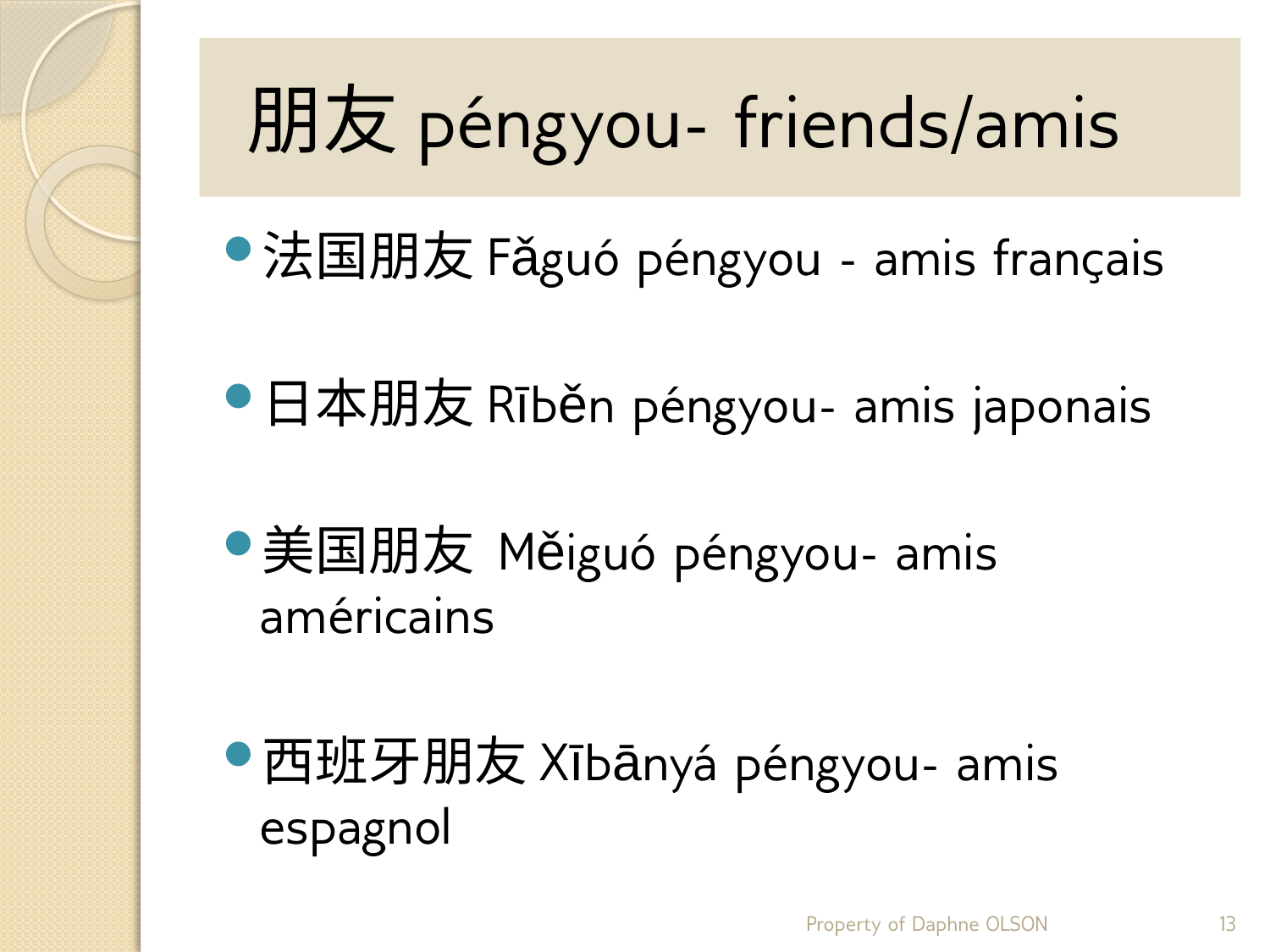

# 朋友péngyou- friends/amis
法国朋友Fǎguó péngyou - amis français

日本朋友Rīběn péngyou- amis japonais

美国朋友 Měiguó péngyou- amis américains

西班牙朋友Xībānyá péngyou- amis espagnol

Property of Daphne OLSON
13